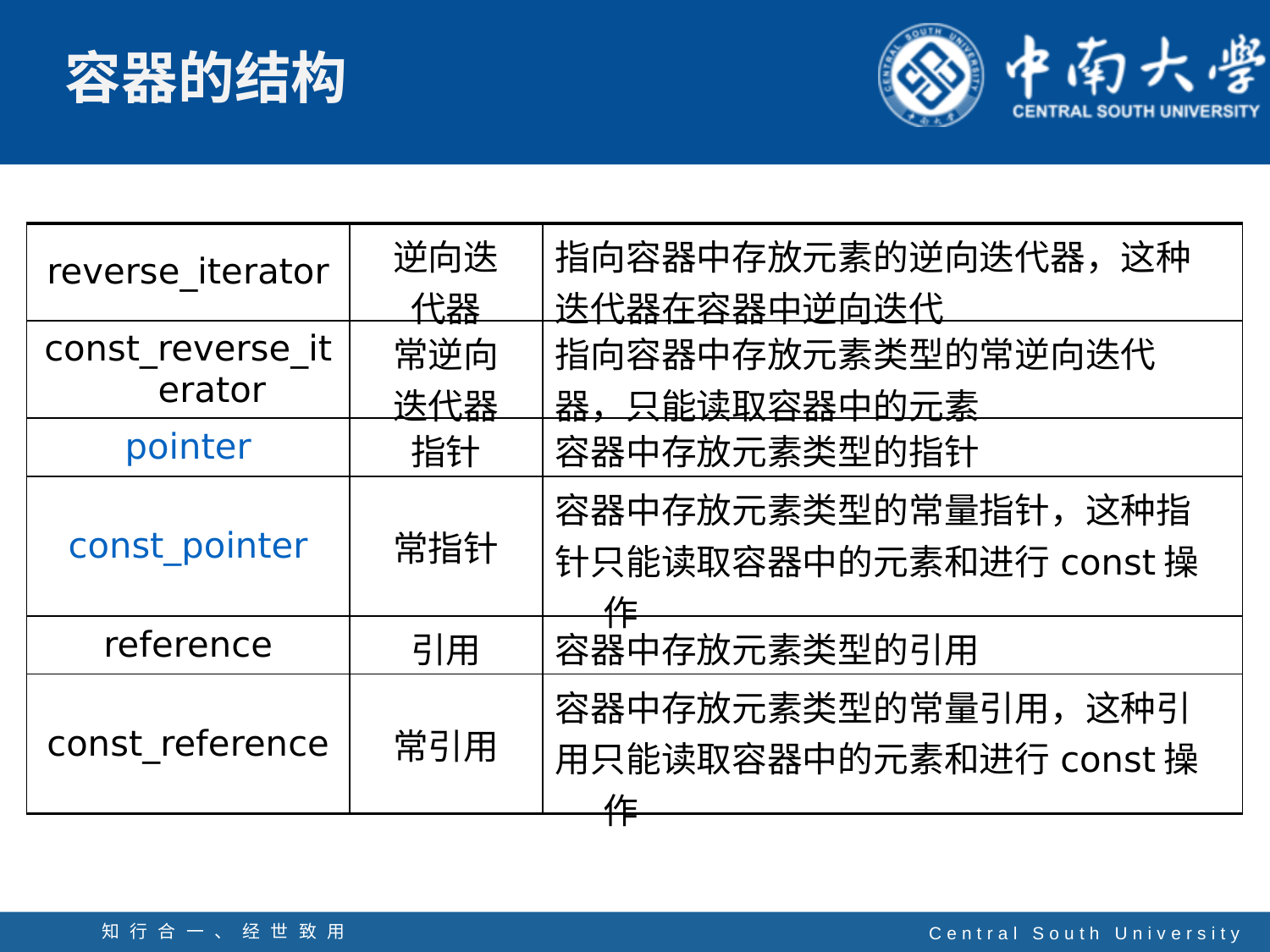

| reverse\_iterator | 逆向迭 代器 | 指向容器中存放元素的逆向迭代器，这种 迭代器在容器中逆向迭代 |
| --- | --- | --- |
| const\_reverse\_iterator | 常逆向 迭代器 | 指向容器中存放元素类型的常逆向迭代 器，只能读取容器中的元素 |
| pointer | 指针 | 容器中存放元素类型的指针 |
| const\_pointer | 常指针 | 容器中存放元素类型的常量指针，这种指 针只能读取容器中的元素和进行const操作 |
| reference | 引用 | 容器中存放元素类型的引用 |
| const\_reference | 常引用 | 容器中存放元素类型的常量引用，这种引 用只能读取容器中的元素和进行const操作 |

知行合一、经世致用
自强不息 厚德载物
Central South University
12